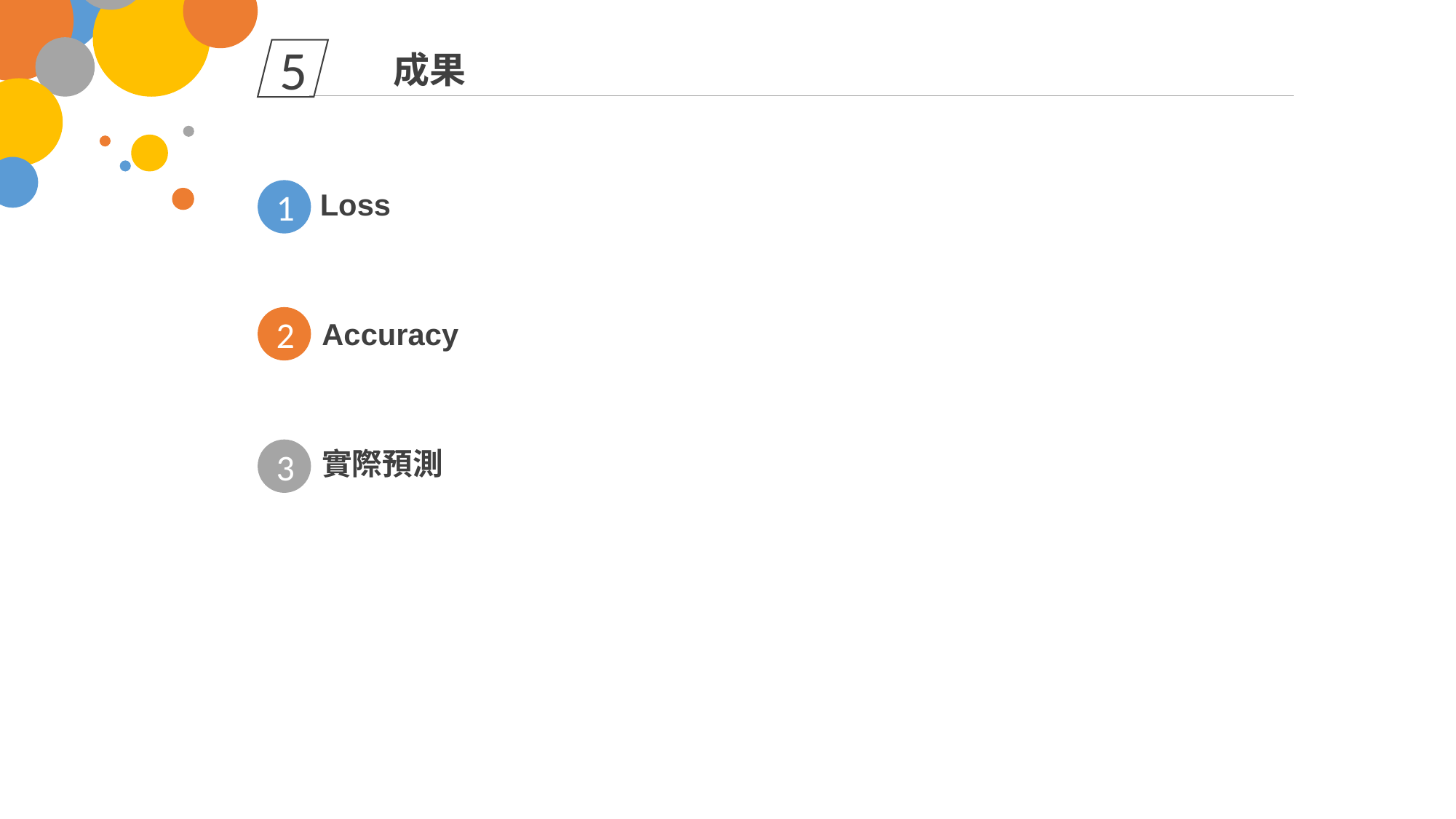

5
成果
1
Loss
2
Accuracy
3
實際預測